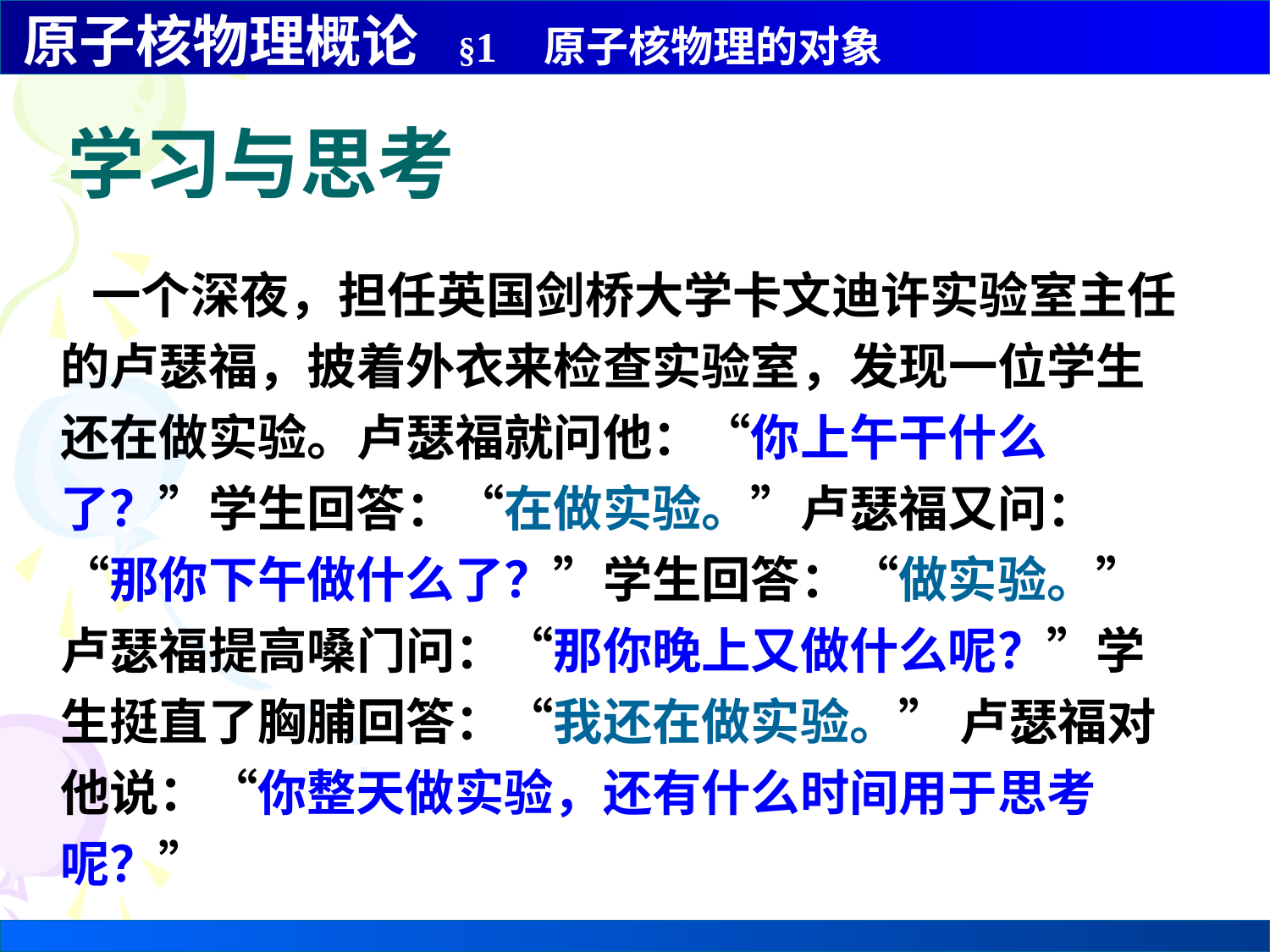

# 学习与思考
      一个深夜，担任英国剑桥大学卡文迪许实验室主任的卢瑟福，披着外衣来检查实验室，发现一位学生还在做实验。卢瑟福就问他：“你上午干什么了？”学生回答：“在做实验。”卢瑟福又问：“那你下午做什么了？”学生回答：“做实验。”卢瑟福提高嗓门问：“那你晚上又做什么呢？”学生挺直了胸脯回答：“我还在做实验。” 卢瑟福对他说：“你整天做实验，还有什么时间用于思考呢？”